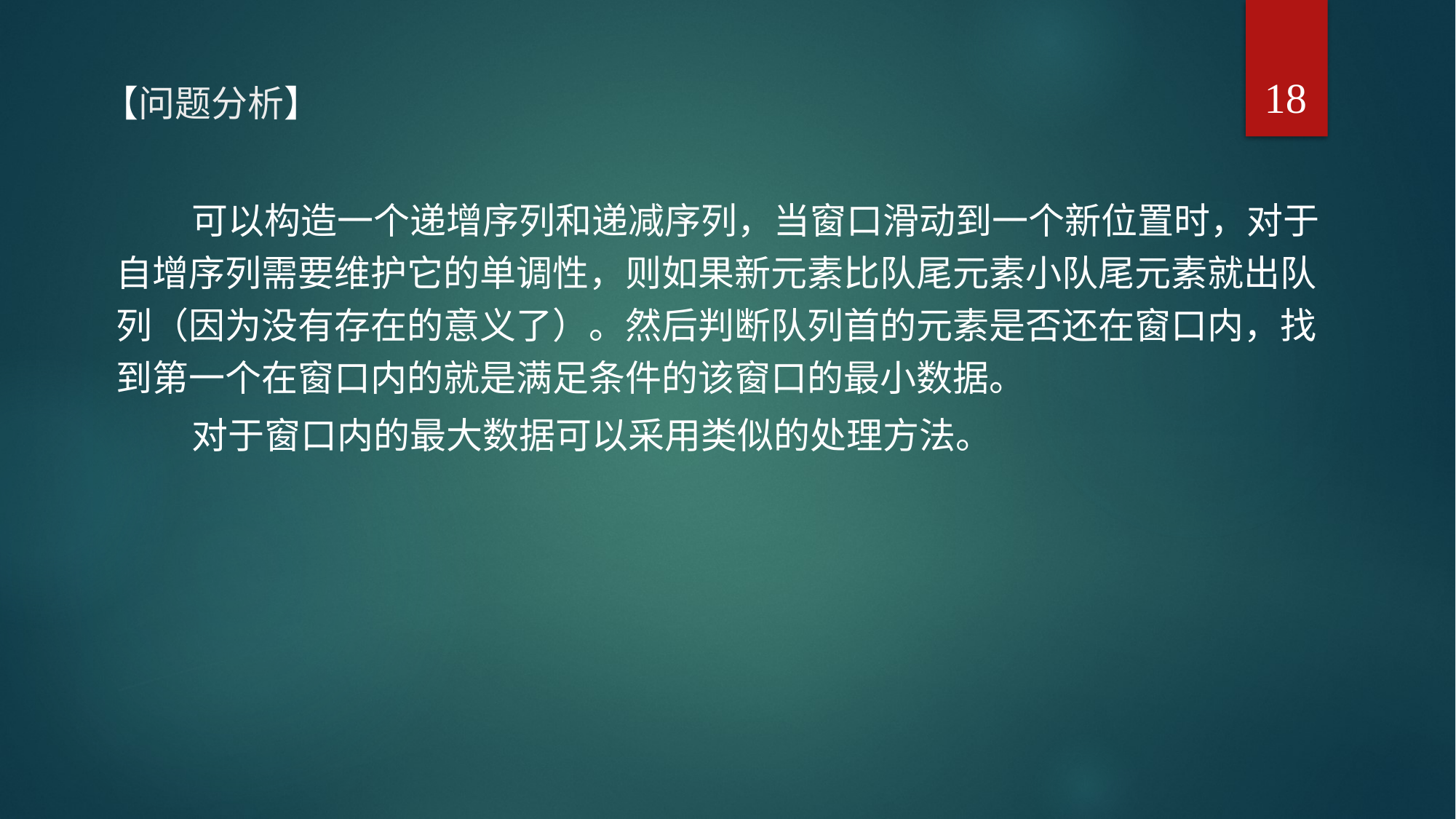

18
【问题分析】
可以构造一个递增序列和递减序列，当窗口滑动到一个新位置时，对于自增序列需要维护它的单调性，则如果新元素比队尾元素小队尾元素就出队列（因为没有存在的意义了）。然后判断队列首的元素是否还在窗口内，找到第一个在窗口内的就是满足条件的该窗口的最小数据。
对于窗口内的最大数据可以采用类似的处理方法。